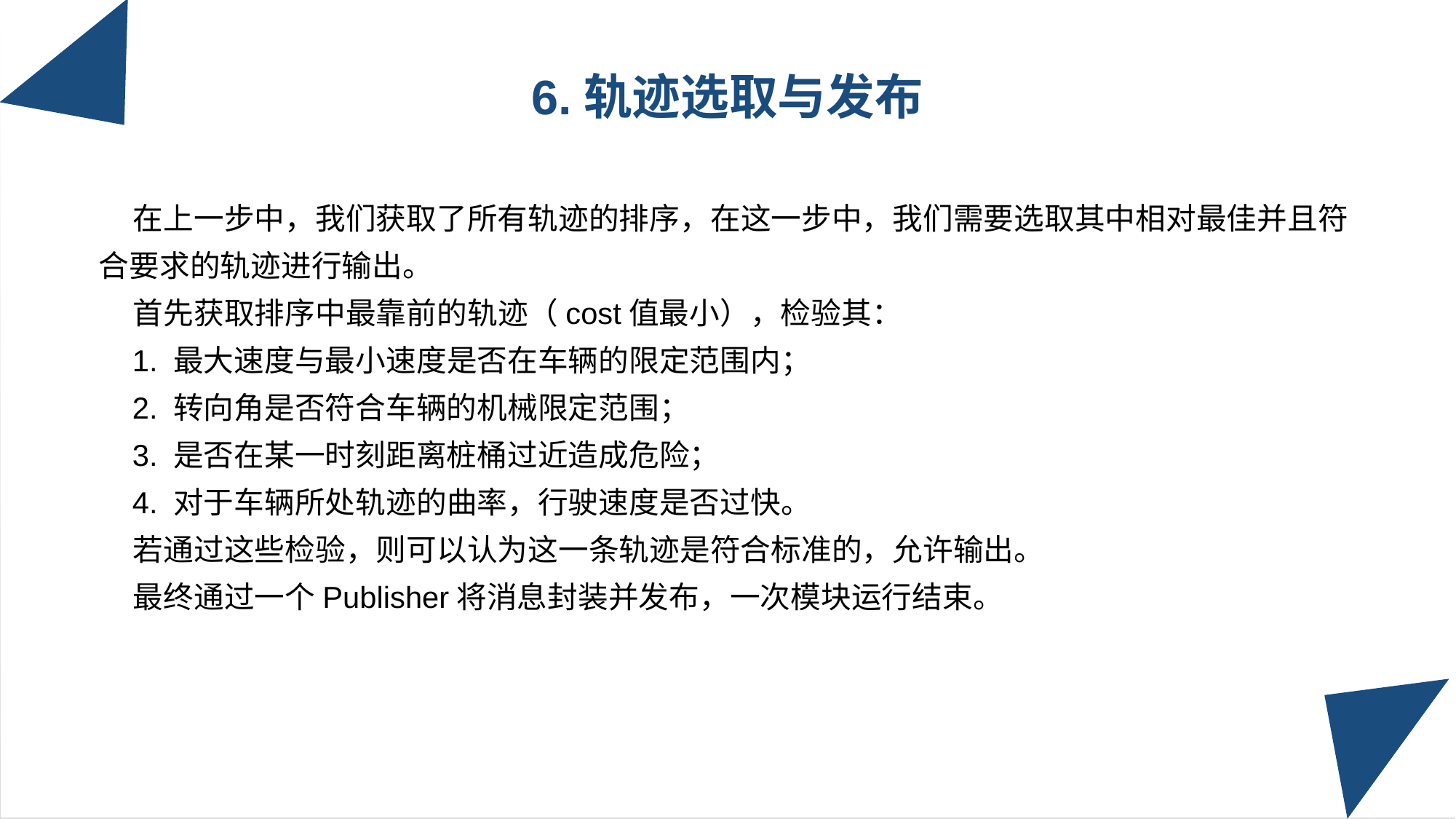

√

6.轨迹选取与发布
    在上一步中，我们获取了所有轨迹的排序，在这一步中，我们需要选取其中相对最佳并且符合要求的轨迹进行输出。
    首先获取排序中最靠前的轨迹（cost值最小），检验其：
    1. 最大速度与最小速度是否在车辆的限定范围内；
    2. 转向角是否符合车辆的机械限定范围；
    3. 是否在某一时刻距离桩桶过近造成危险；
    4. 对于车辆所处轨迹的曲率，行驶速度是否过快。
    若通过这些检验，则可以认为这一条轨迹是符合标准的，允许输出。
    最终通过一个Publisher将消息封装并发布，一次模块运行结束。